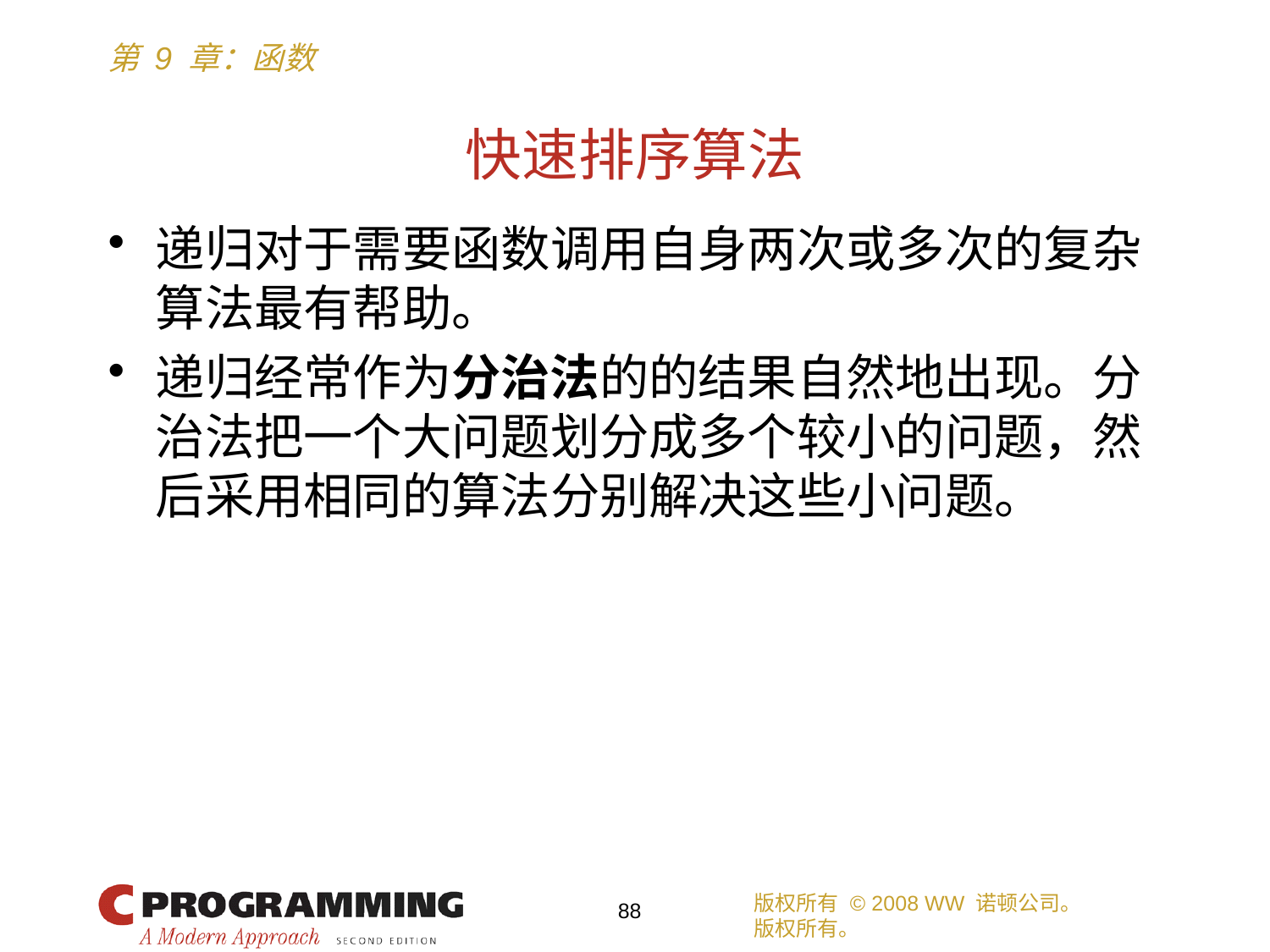

# 快速排序算法
递归对于需要函数调用自身两次或多次的复杂算法最有帮助。
递归经常作为分治法的的结果自然地出现。分治法把一个大问题划分成多个较小的问题，然后采用相同的算法分别解决这些小问题。
版权所有 © 2008 WW 诺顿公司。
版权所有。
88